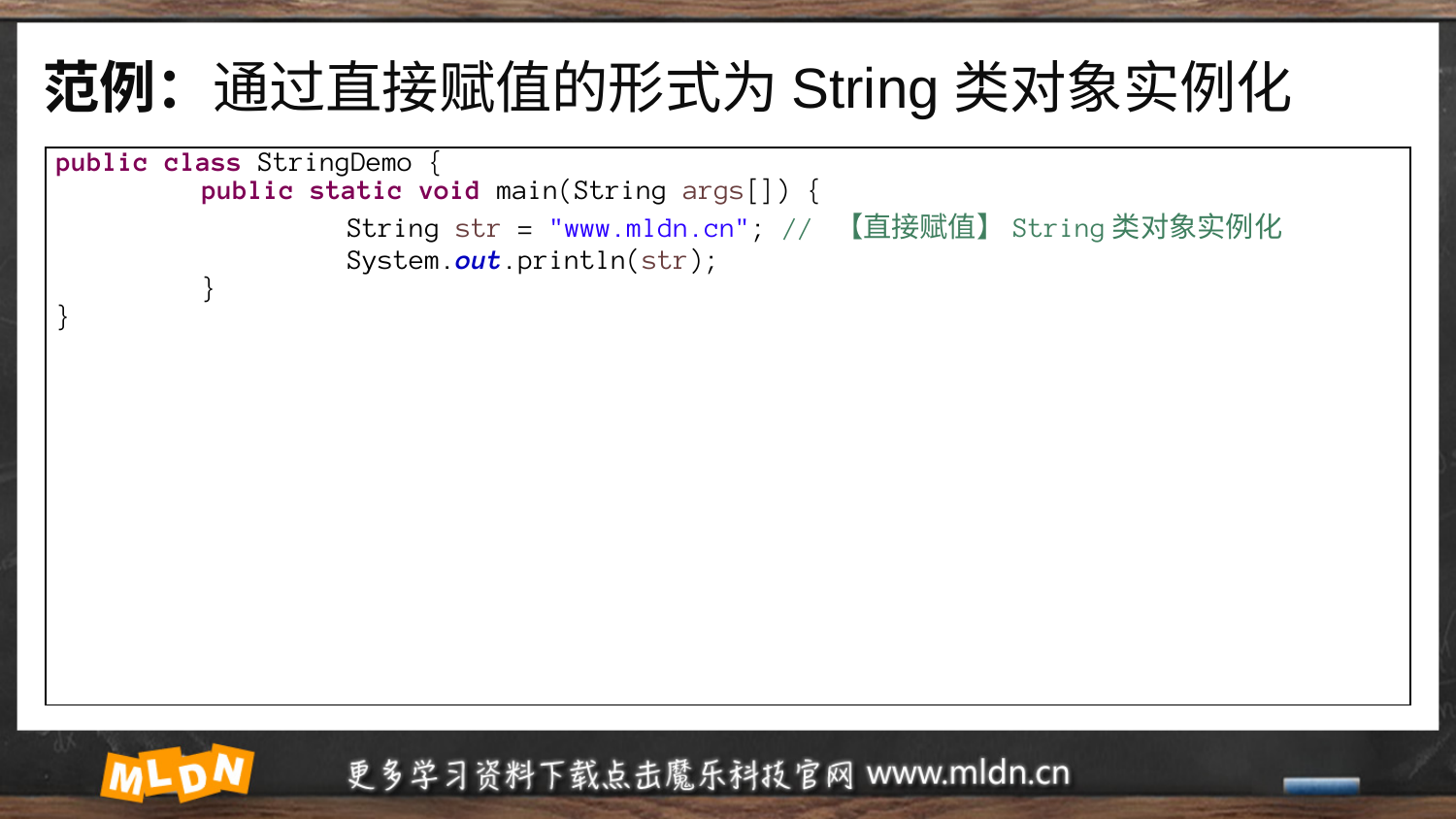

# 范例：通过直接赋值的形式为String类对象实例化
| public class StringDemo { public static void main(String args[]) { String str = "www.mldn.cn"; // 【直接赋值】String类对象实例化 System.out.println(str); } } |
| --- |